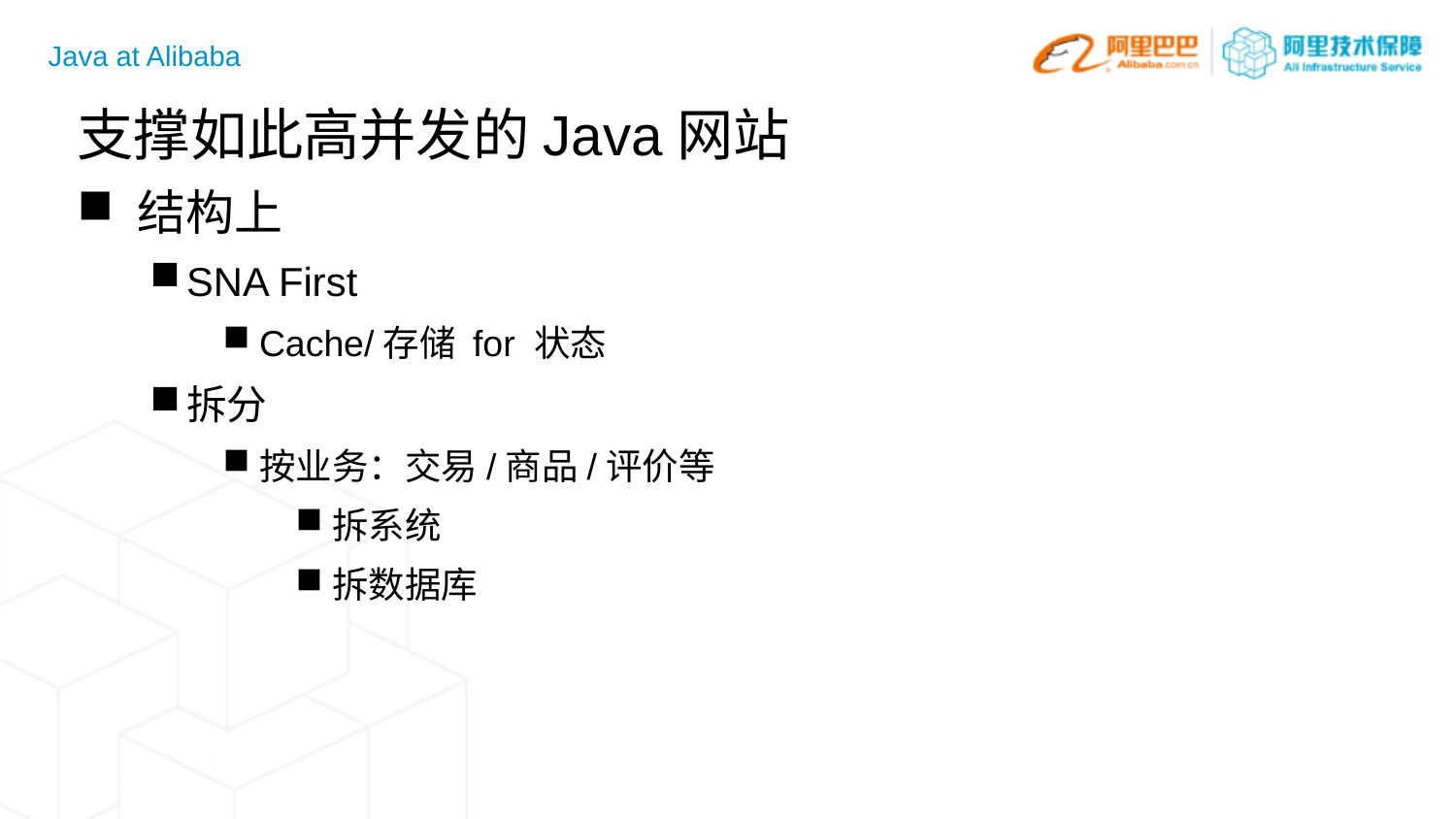

Java at Alibaba
支撑如此高并发的Java网站
 结构上
SNA First
Cache/存储 for 状态
拆分
按业务：交易/商品/评价等
拆系统
拆数据库